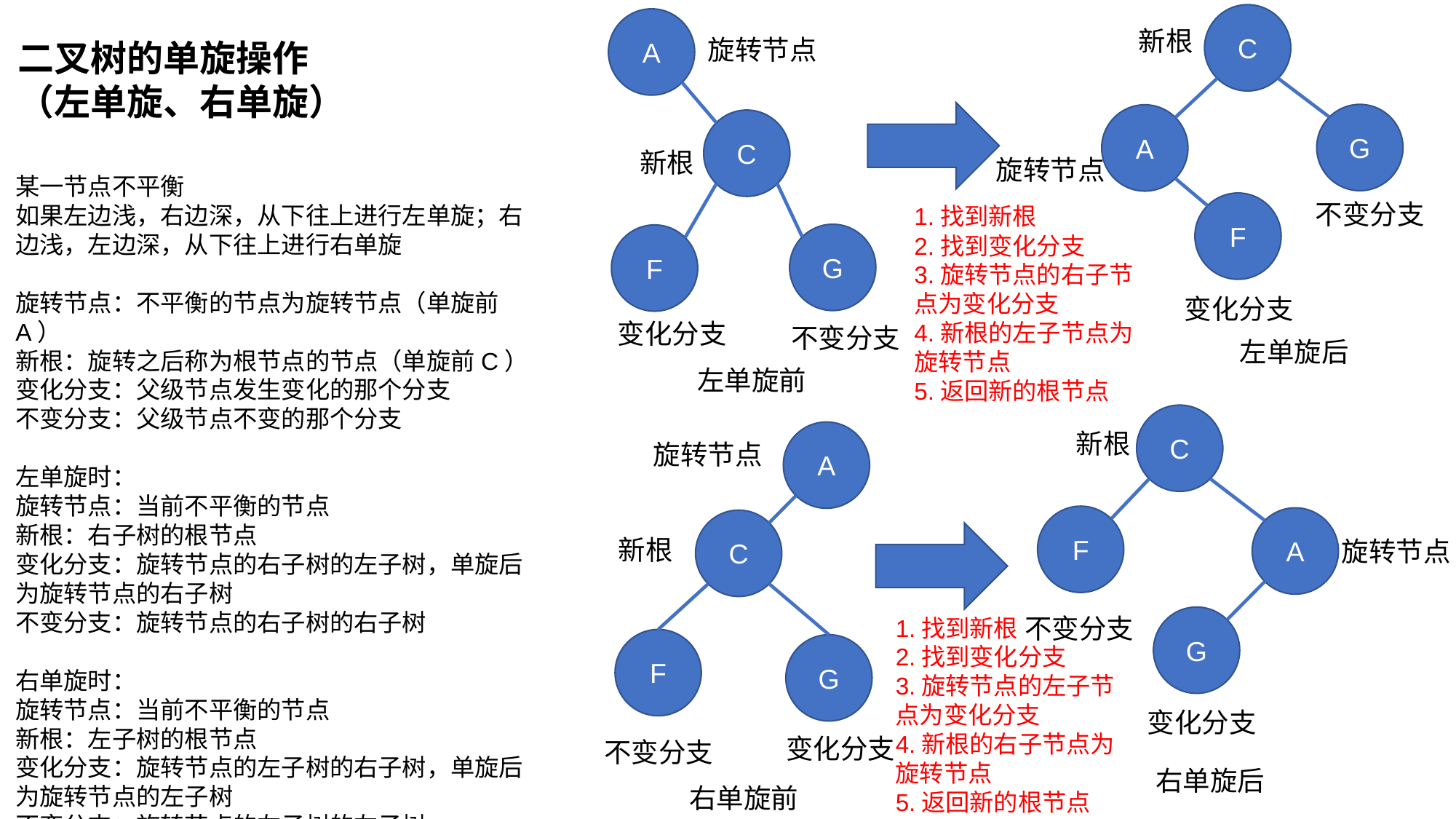

C
A
新根
旋转节点
二叉树的单旋操作
（左单旋、右单旋）

G
A
C
新根
旋转节点
某一节点不平衡
如果左边浅，右边深，从下往上进行左单旋；右边浅，左边深，从下往上进行右单旋

旋转节点：不平衡的节点为旋转节点（单旋前A）
新根：旋转之后称为根节点的节点（单旋前C）
变化分支：父级节点发生变化的那个分支
不变分支：父级节点不变的那个分支

左单旋时：
旋转节点：当前不平衡的节点
新根：右子树的根节点
变化分支：旋转节点的右子树的左子树，单旋后为旋转节点的右子树
不变分支：旋转节点的右子树的右子树

右单旋时：
旋转节点：当前不平衡的节点
新根：左子树的根节点
变化分支：旋转节点的左子树的右子树，单旋后为旋转节点的左子树
不变分支：旋转节点的左子树的左子树
不变分支
F
1.找到新根
2.找到变化分支
3.旋转节点的右子节点为变化分支
4.新根的左子节点为旋转节点
5.返回新的根节点
G
F
变化分支
变化分支
不变分支
左单旋后
左单旋前
C
新根
A
旋转节点
F
A
C

新根
旋转节点
不变分支
G
1.找到新根
2.找到变化分支
3.旋转节点的左子节点为变化分支
4.新根的右子节点为旋转节点
5.返回新的根节点
F
G
变化分支
变化分支
不变分支
右单旋后
右单旋前